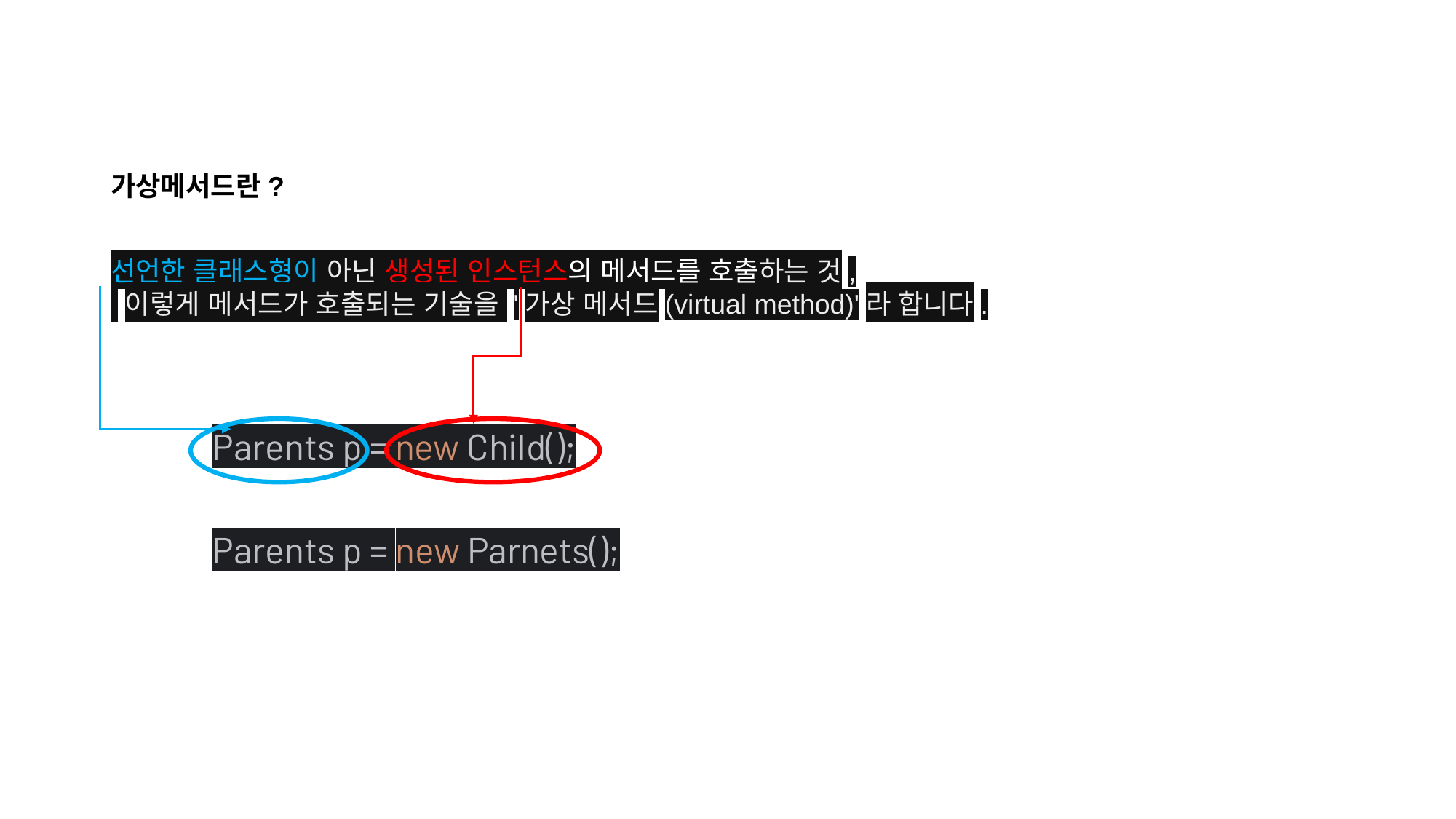

가상메서드란?
선언한 클래스형이 아닌 생성된 인스턴스의 메서드를 호출하는 것,
 이렇게 메서드가 호출되는 기술을 '가상 메서드(virtual method)'라 합니다.

Parents p = new Child();
Parents p = new Parnets();